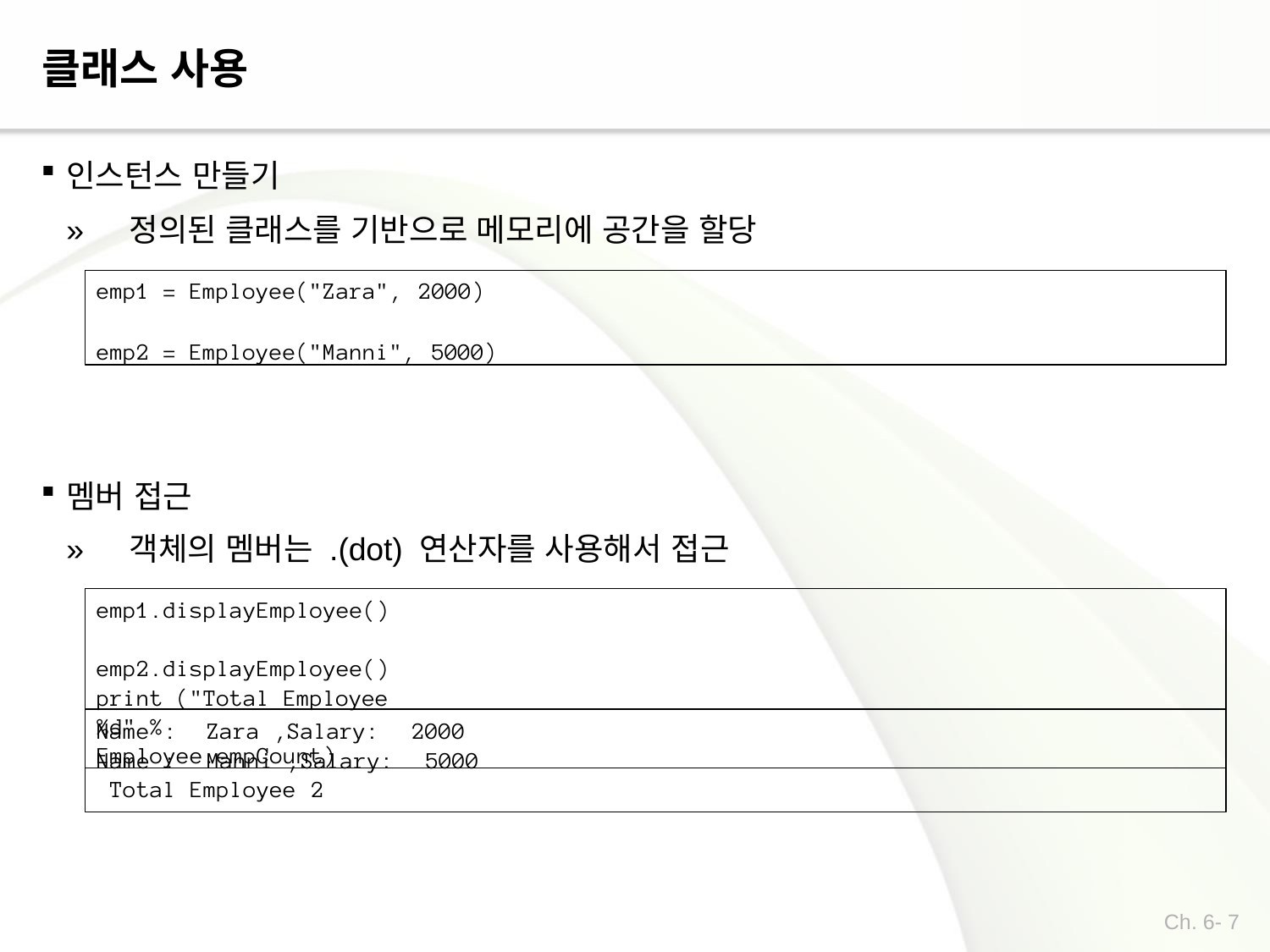

# 클래스 사용
인스턴스 만들기
»	정의된 클래스를 기반으로 메모리에 공간을 할당
emp1 = Employee("Zara", 2000)

emp2 = Employee("Manni", 5000)
멤버 접근
»	객체의 멤버는 .(dot) 연산자를 사용해서 접근
emp1.displayEmployee()  emp2.displayEmployee()
print ("Total Employee %d" % Employee.empCount)

Name :	Zara ,Salary:	2000  Name :	Manni ,Salary:		5000  Total Employee 2
Ch. 6- 7